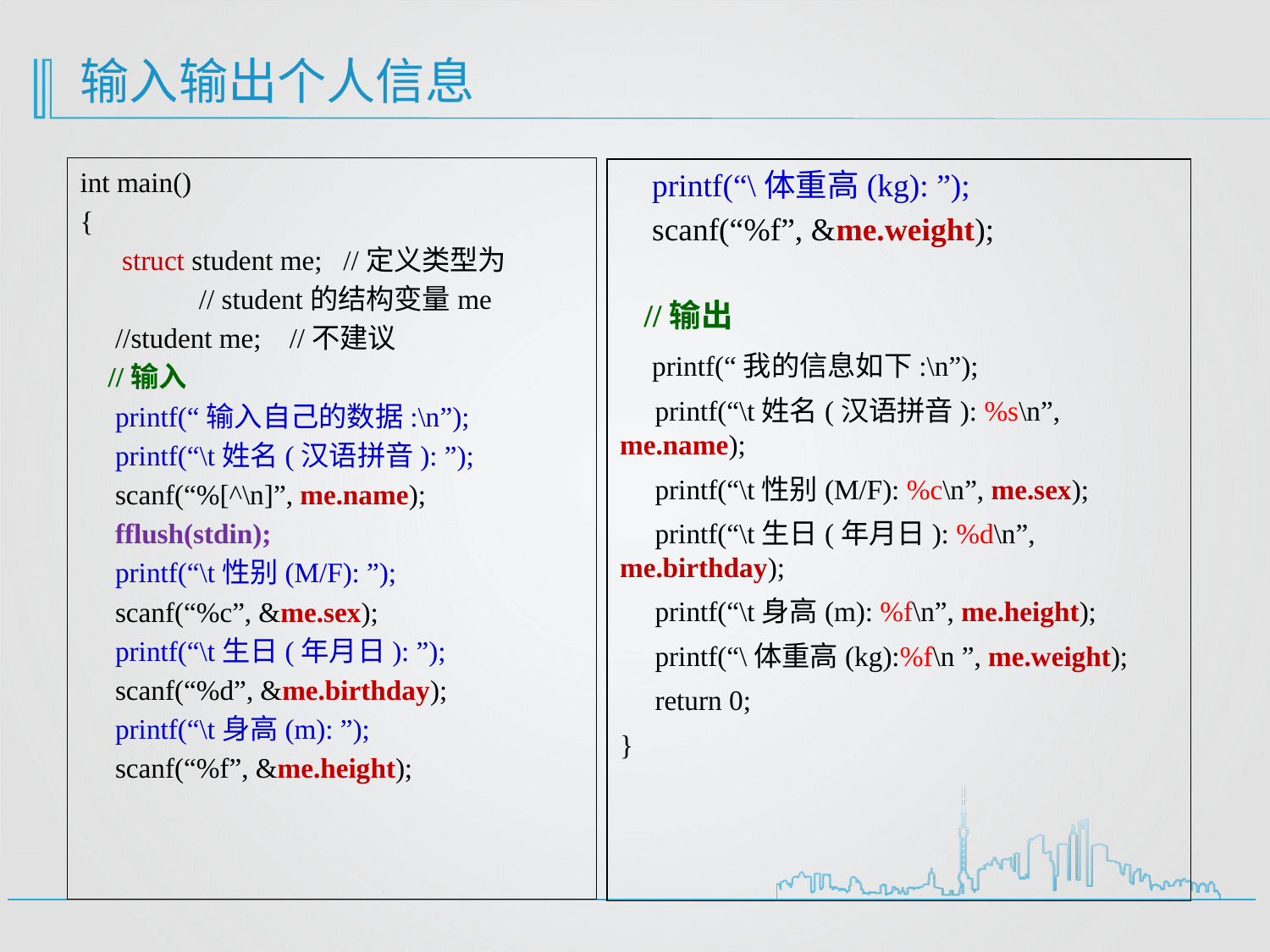

# 输入输出个人信息
int main()
{
      struct student me;   //定义类型为
                 // student的结构变量me
     //student me;    //不建议
    //输入
     printf(“输入自己的数据:\n”);
     printf(“\t姓名(汉语拼音): ”);
     scanf(“%[^\n]”, me.name);
     fflush(stdin);
     printf(“\t性别(M/F): ”);
     scanf(“%c”, &me.sex);
     printf(“\t生日(年月日): ”);
     scanf(“%d”, &me.birthday);
     printf(“\t身高(m): ”);
     scanf(“%f”, &me.height);

    printf(“\体重高(kg): ”);
    scanf(“%f”, &me.weight);

   //输出
    printf(“我的信息如下:\n”);
     printf(“\t姓名(汉语拼音): %s\n”, me.name);
     printf(“\t性别(M/F): %c\n”, me.sex);
     printf(“\t生日(年月日): %d\n”, me.birthday);
     printf(“\t身高(m): %f\n”, me.height);
     printf(“\体重高(kg):%f\n ”, me.weight);
     return 0;
}